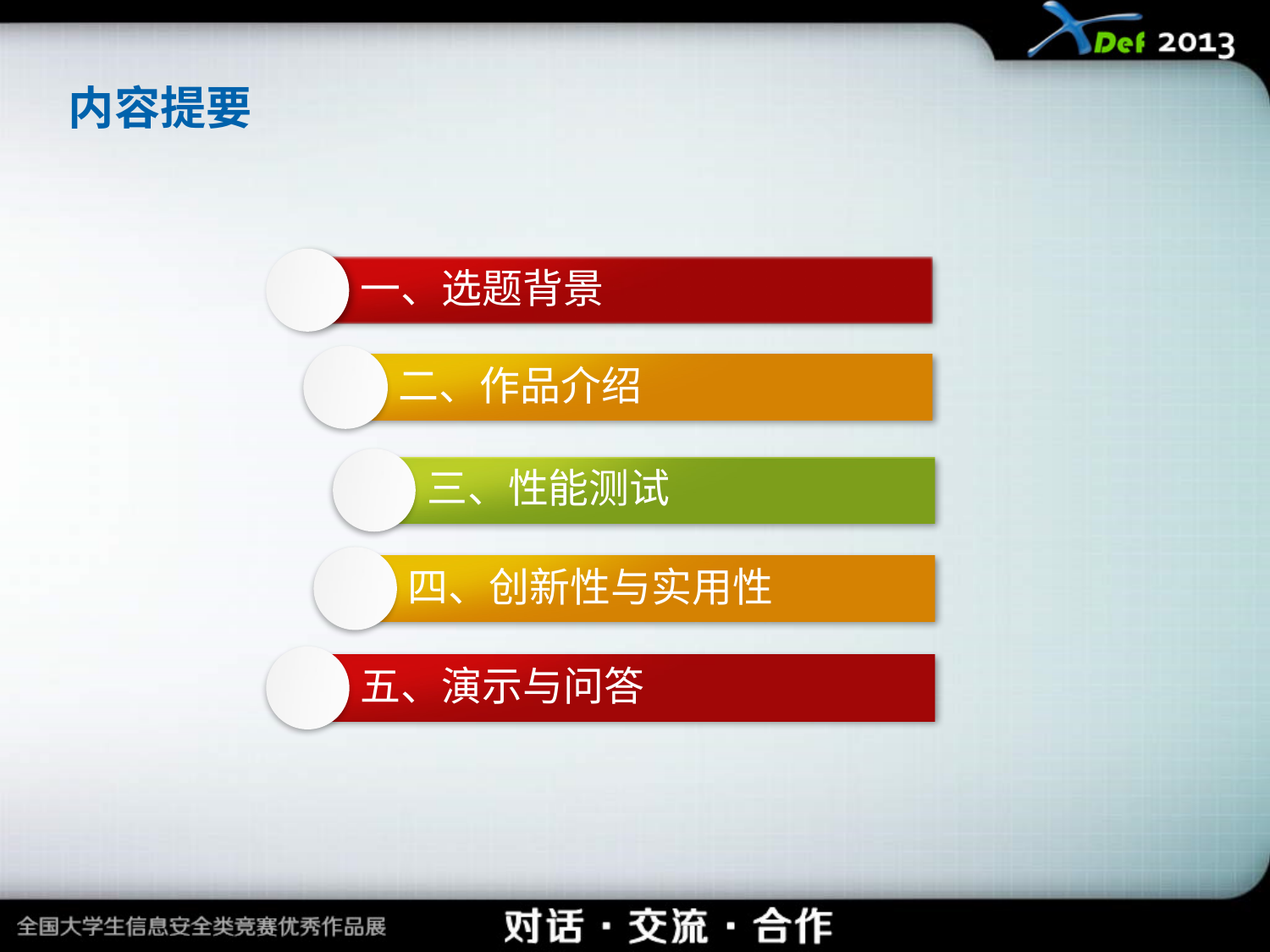

内容提要

一、选题背景

二、作品介绍

三、性能测试

四、创新性与实用性

五、演示与问答